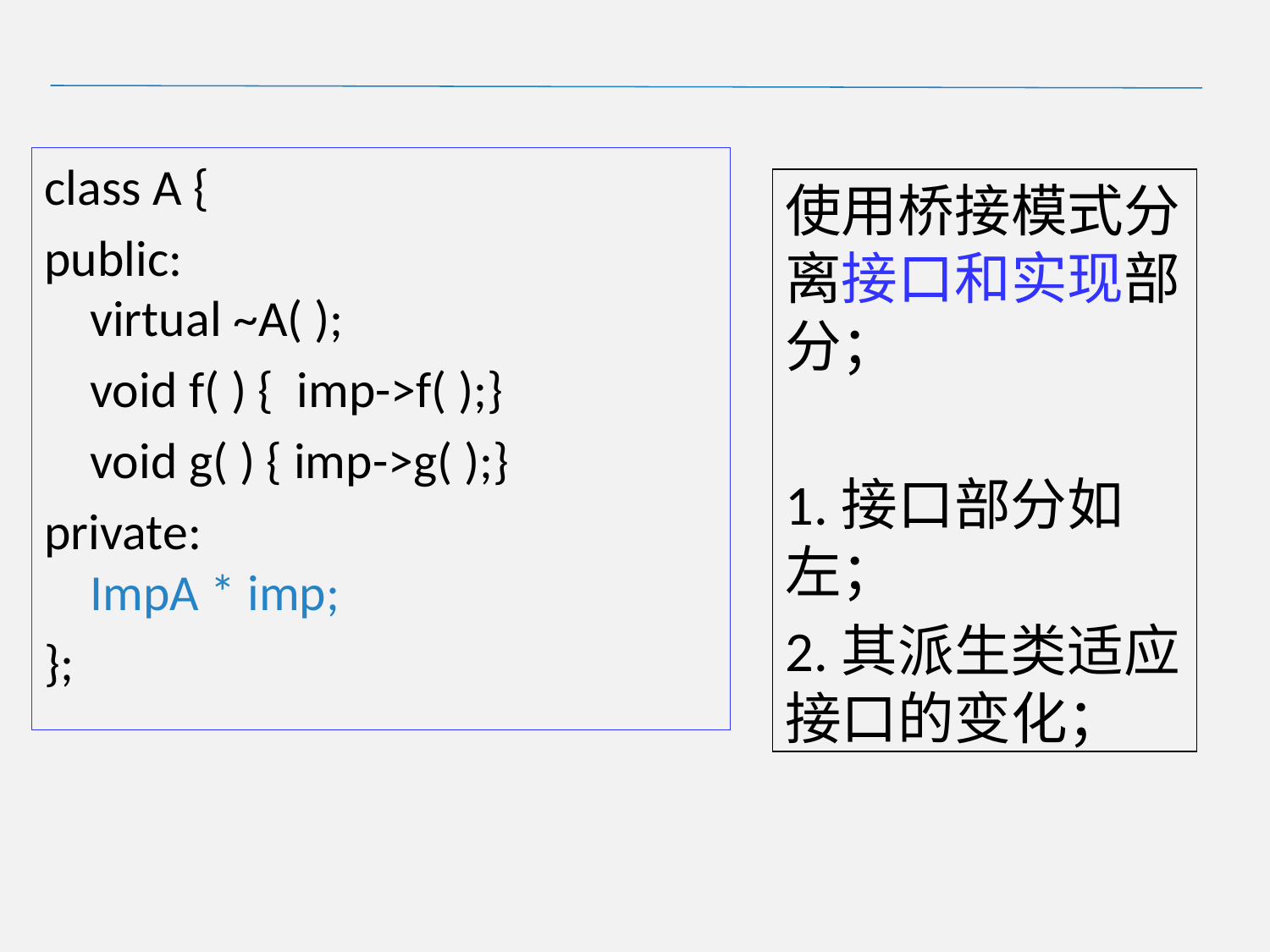

class A {
public:
    virtual ~A( );
    void f( ) {  imp->f( );}
    void g( ) { imp->g( );}
private:
    ImpA * imp;
};
使用桥接模式分离接口和实现部分；

1.接口部分如左；
2.其派生类适应接口的变化；